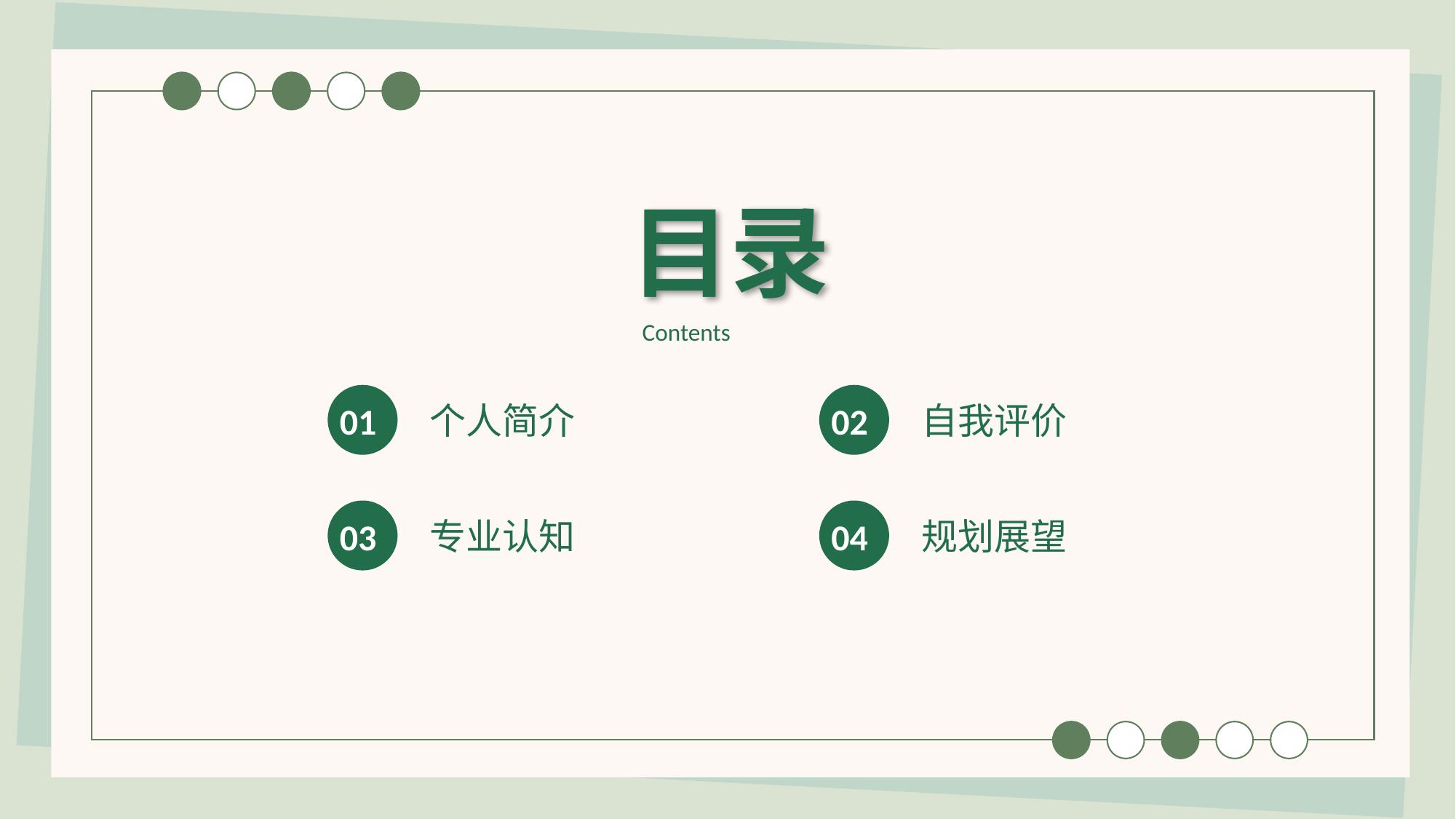

目录
Contents

个人简介
01

自我评价
02

专业认知
03

规划展望
04